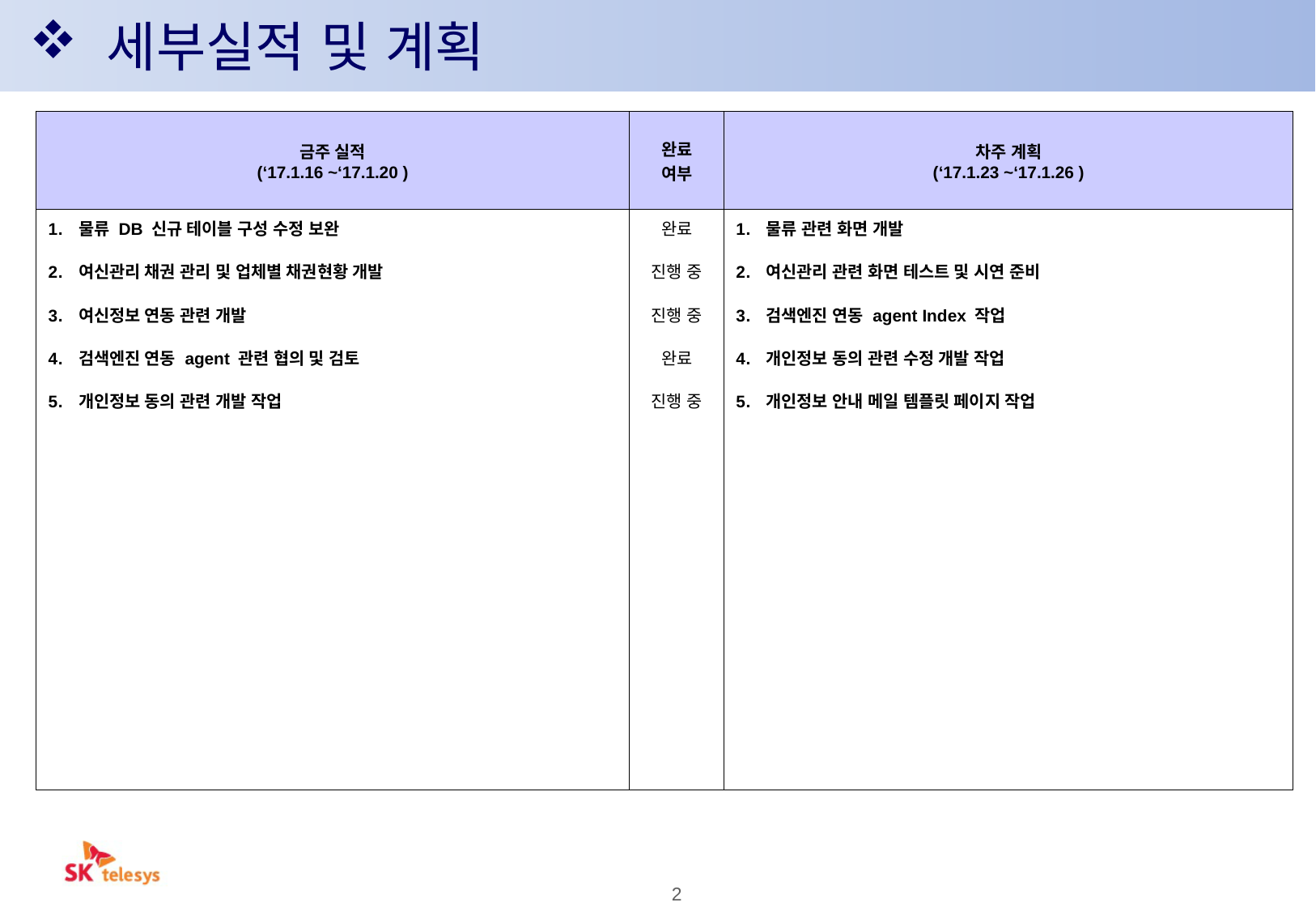

세부실적 및 계획
| 금주 실적 (‘17.1.16 ~‘17.1.20 ) | 완료 여부 | 차주 계획 (‘17.1.23 ~‘17.1.26 ) |
| --- | --- | --- |
| 물류 DB 신규 테이블 구성 수정 보완 여신관리 채권 관리 및 업체별 채권현황 개발 여신정보 연동 관련 개발 검색엔진 연동 agent 관련 협의 및 검토 개인정보 동의 관련 개발 작업 | 완료 진행 중 진행 중 완료 진행 중 | 물류 관련 화면 개발 여신관리 관련 화면 테스트 및 시연 준비 검색엔진 연동 agent Index 작업 개인정보 동의 관련 수정 개발 작업 개인정보 안내 메일 템플릿 페이지 작업 |